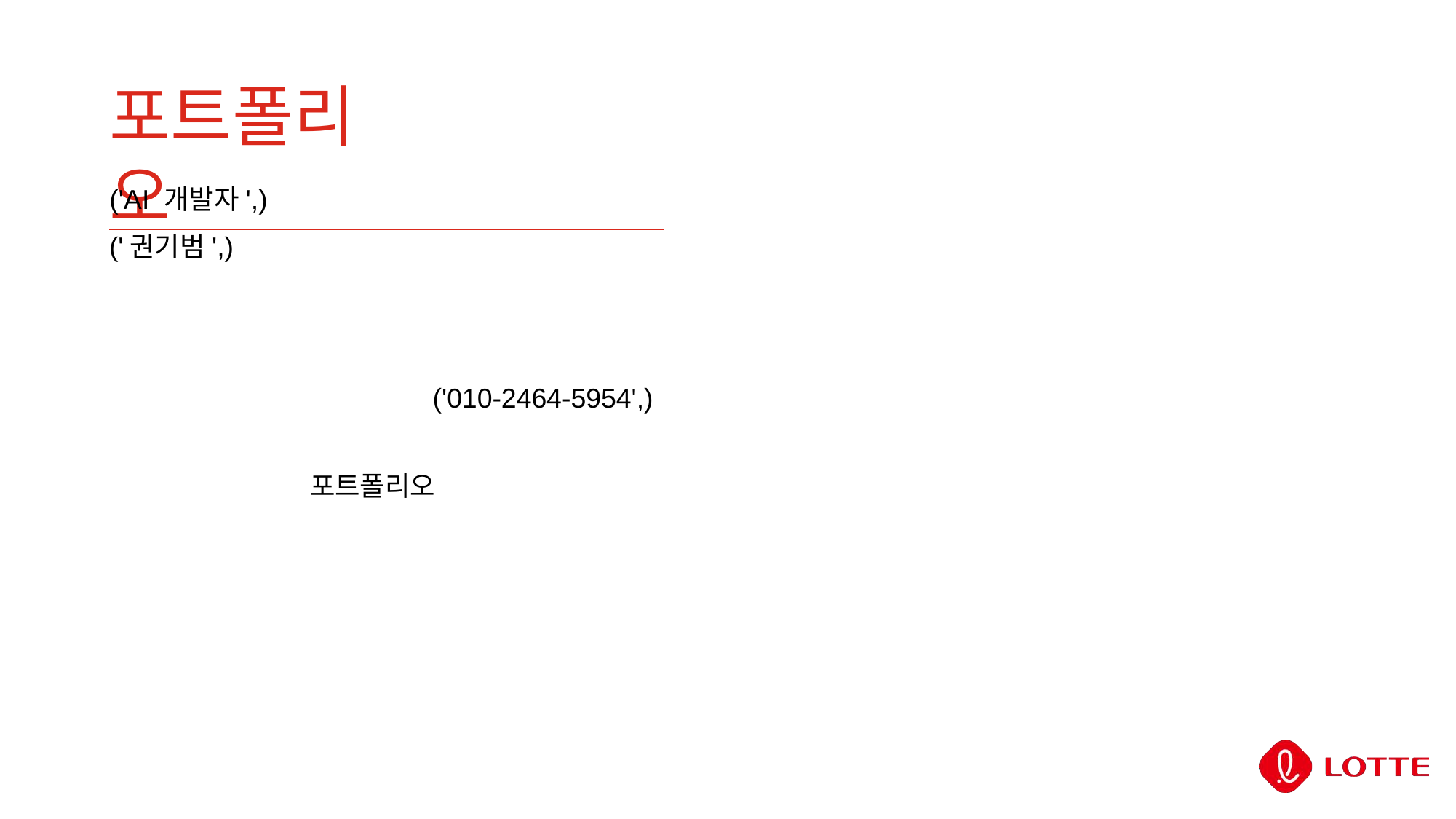

# 포트폴리오
('AI 개발자',)
('권기범',)
('010-2464-5954',)
포트폴리오